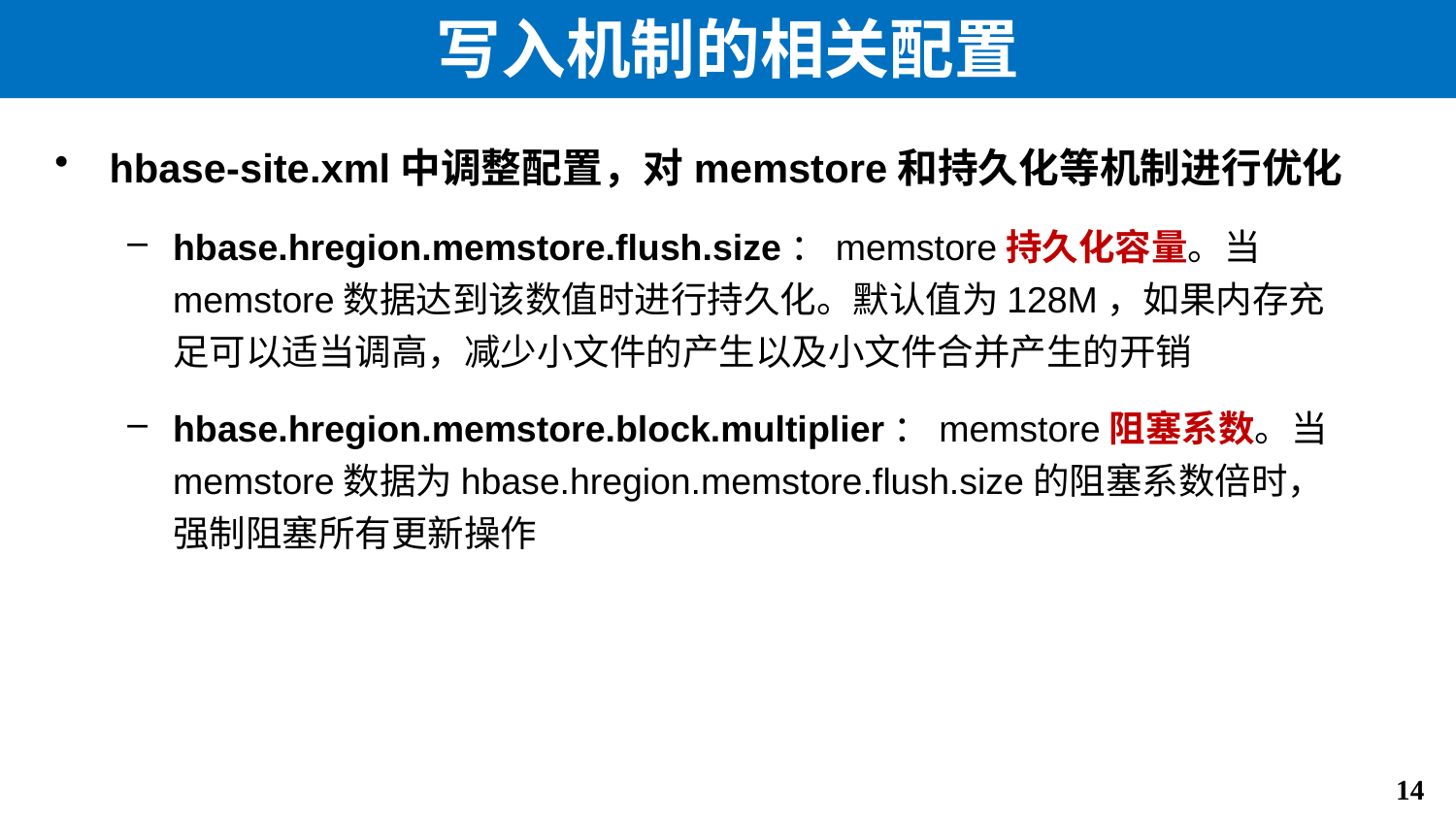

# 写入机制的相关配置
hbase-site.xml中调整配置，对memstore和持久化等机制进行优化
hbase.hregion.memstore.flush.size：memstore持久化容量。当memstore数据达到该数值时进行持久化。默认值为128M，如果内存充足可以适当调高，减少小文件的产生以及小文件合并产生的开销
hbase.hregion.memstore.block.multiplier：memstore阻塞系数。当memstore数据为hbase.hregion.memstore.flush.size的阻塞系数倍时，强制阻塞所有更新操作